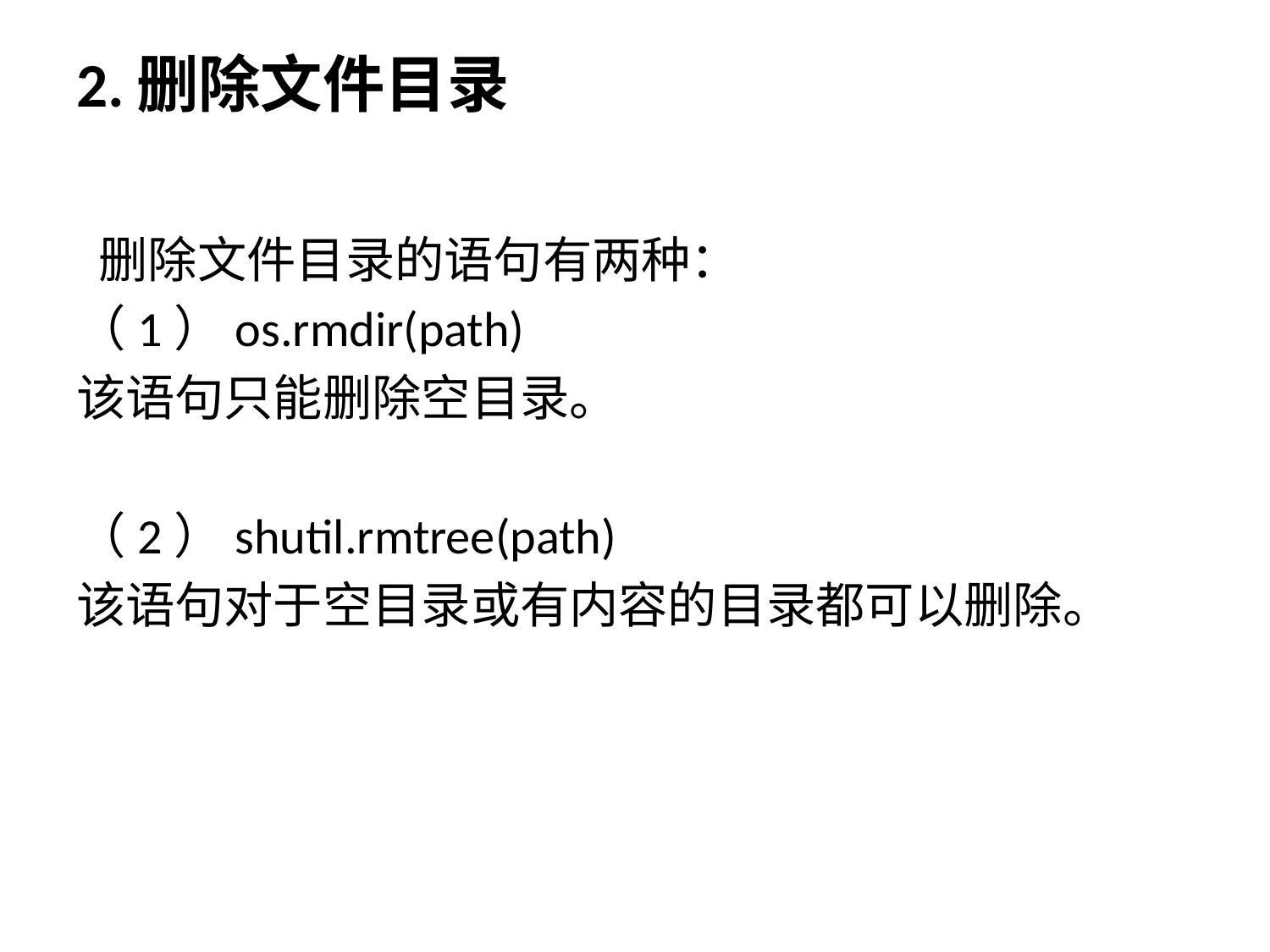

# 2.删除文件目录
 删除文件目录的语句有两种：
（1）os.rmdir(path)
该语句只能删除空目录。

（2）shutil.rmtree(path)
该语句对于空目录或有内容的目录都可以删除。